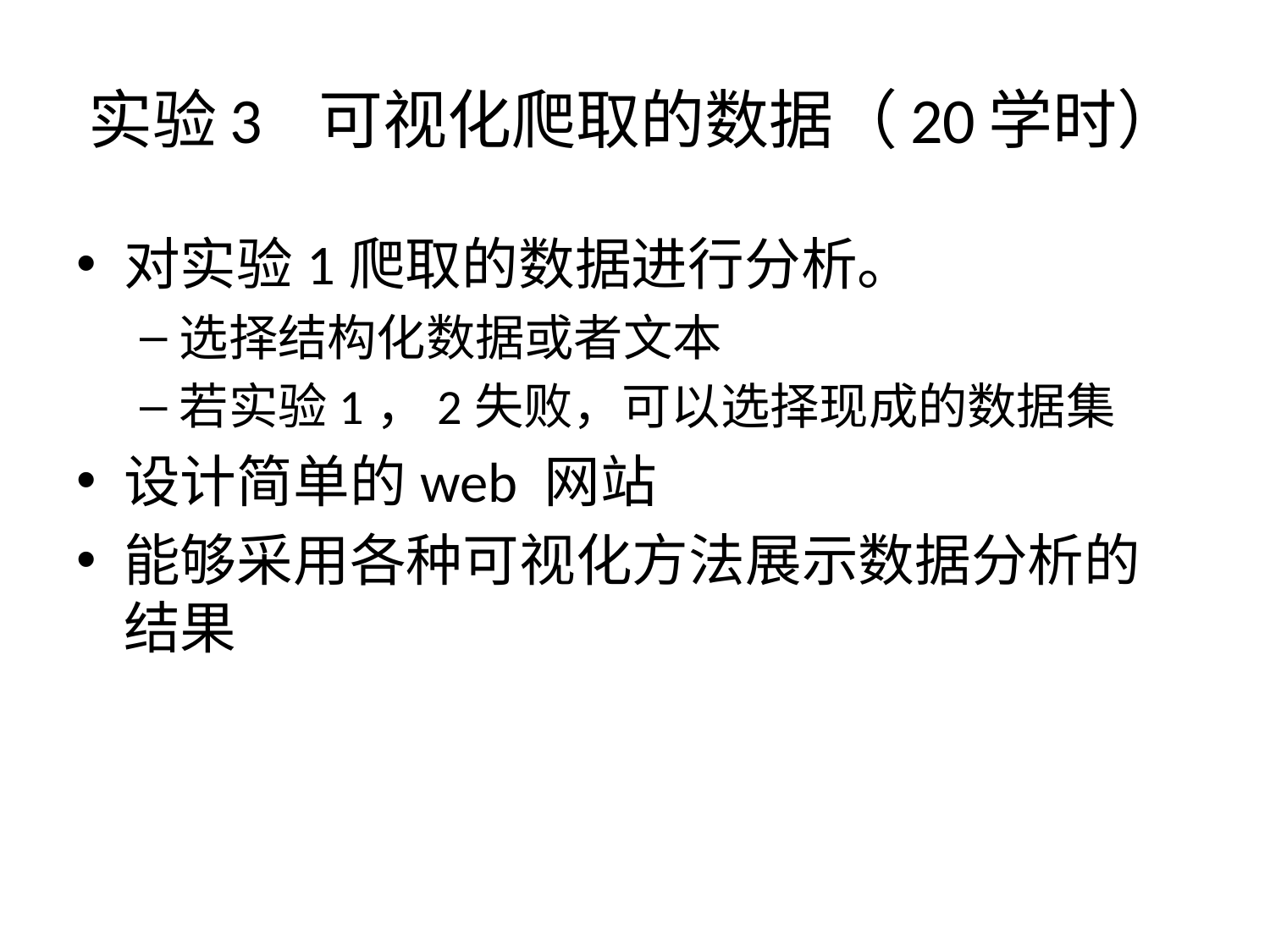

# 实验3   可视化爬取的数据（20学时）
对实验1爬取的数据进行分析。
选择结构化数据或者文本
若实验1，2失败，可以选择现成的数据集
设计简单的web 网站
能够采用各种可视化方法展示数据分析的结果